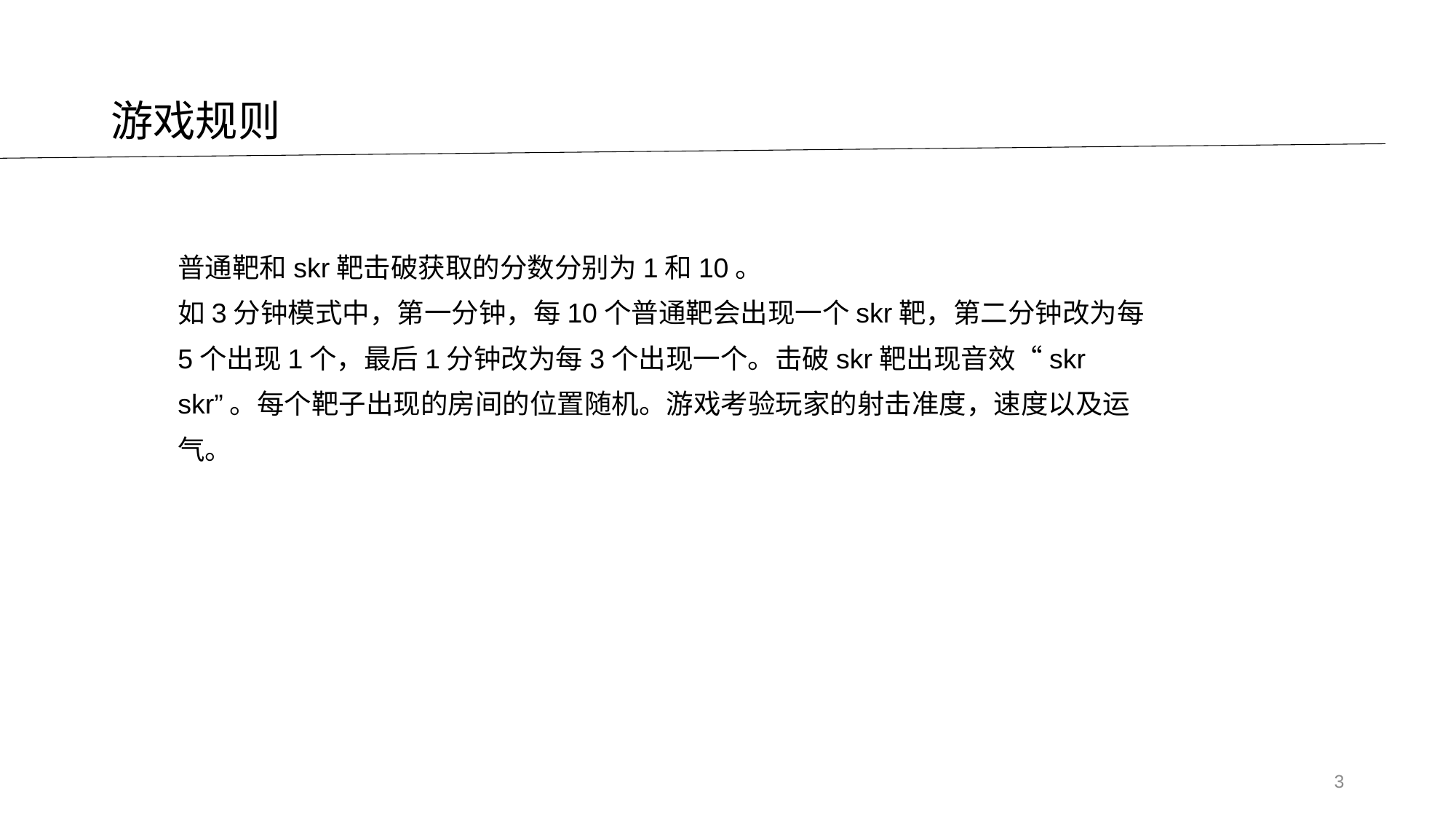

# 游戏规则
普通靶和skr靶击破获取的分数分别为1和10。
如3分钟模式中，第一分钟，每10个普通靶会出现一个skr靶，第二分钟改为每5个出现1个，最后1分钟改为每3个出现一个。击破skr靶出现音效“skr skr”。每个靶子出现的房间的位置随机。游戏考验玩家的射击准度，速度以及运气。
3